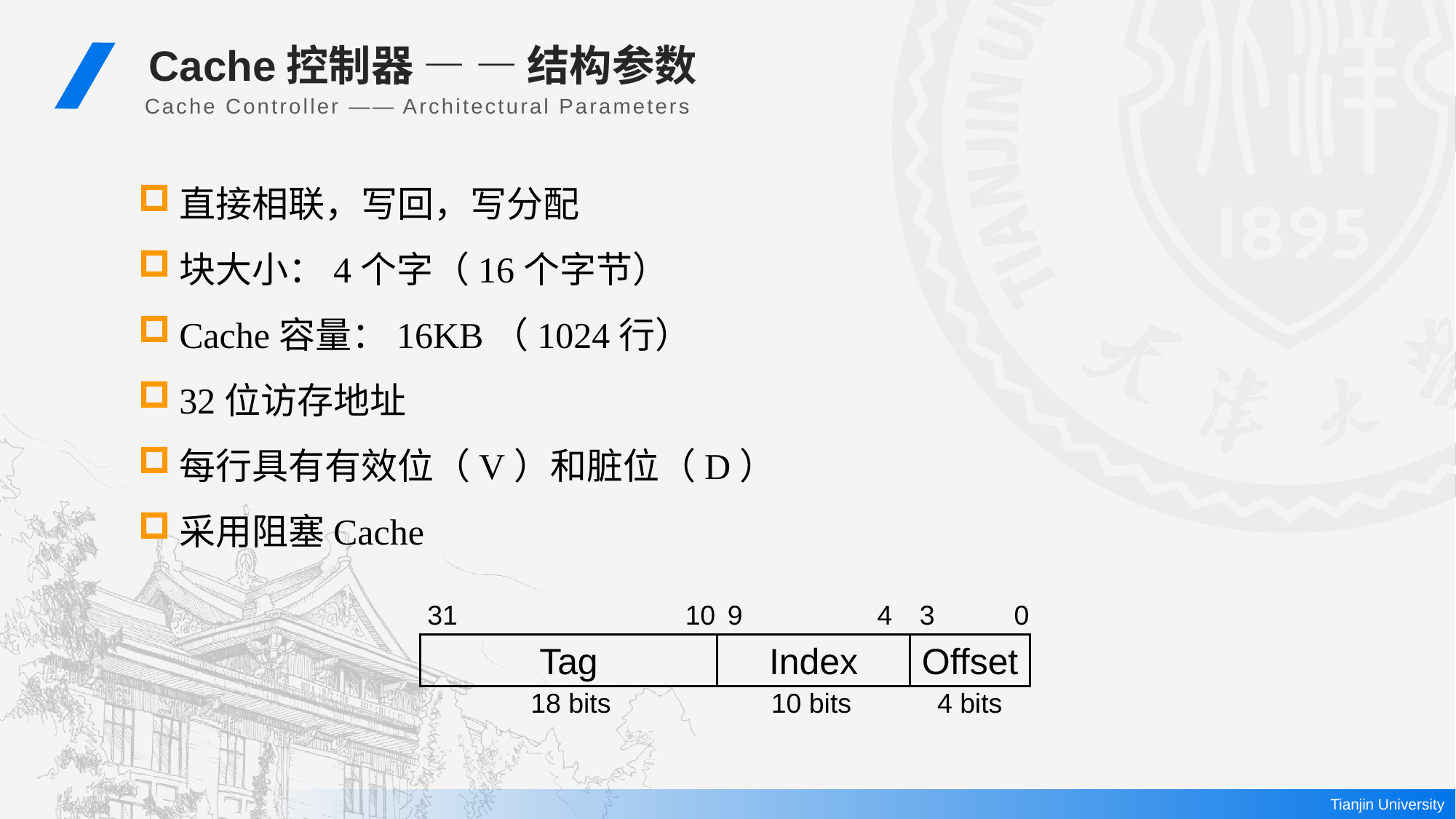

Cache控制器 — — 结构参数
  Cache Controller —— Architectural Parameters
直接相联，写回，写分配
块大小：4个字（16个字节）
Cache容量：16KB（1024行）
32位访存地址
每行具有有效位（V）和脏位（D）
采用阻塞Cache
31
10
9
4
3
0
Tag
Index
Offset
18 bits
10 bits
4 bits